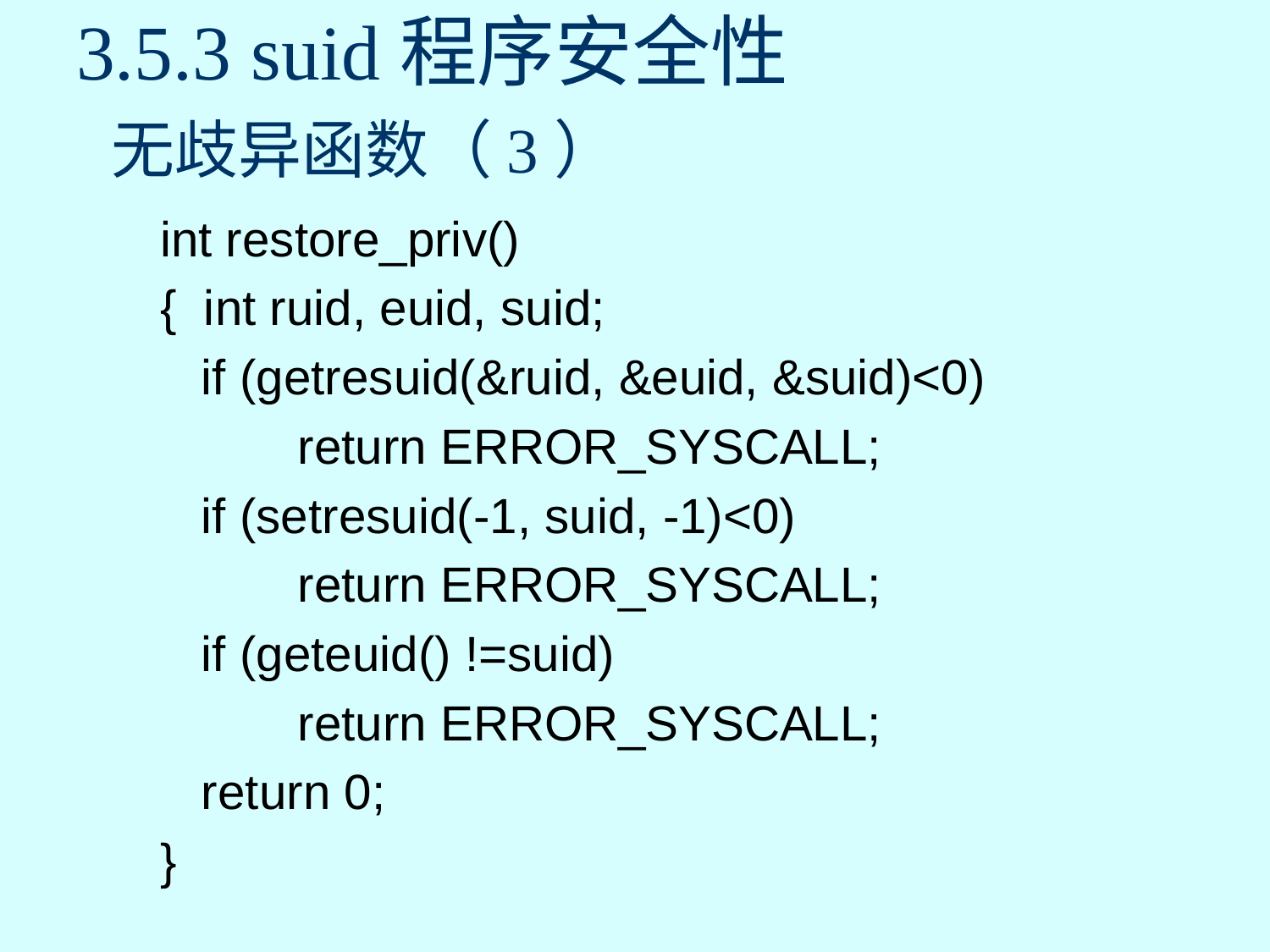

# 3.5.3 suid程序安全性 无歧异函数（3）
int restore_priv()
{  int ruid, euid, suid;
   if (getresuid(&ruid, &euid, &suid)<0)
          return ERROR_SYSCALL;
   if (setresuid(-1, suid, -1)<0)
          return ERROR_SYSCALL;
   if (geteuid() !=suid)
          return ERROR_SYSCALL;
   return 0;
}
84